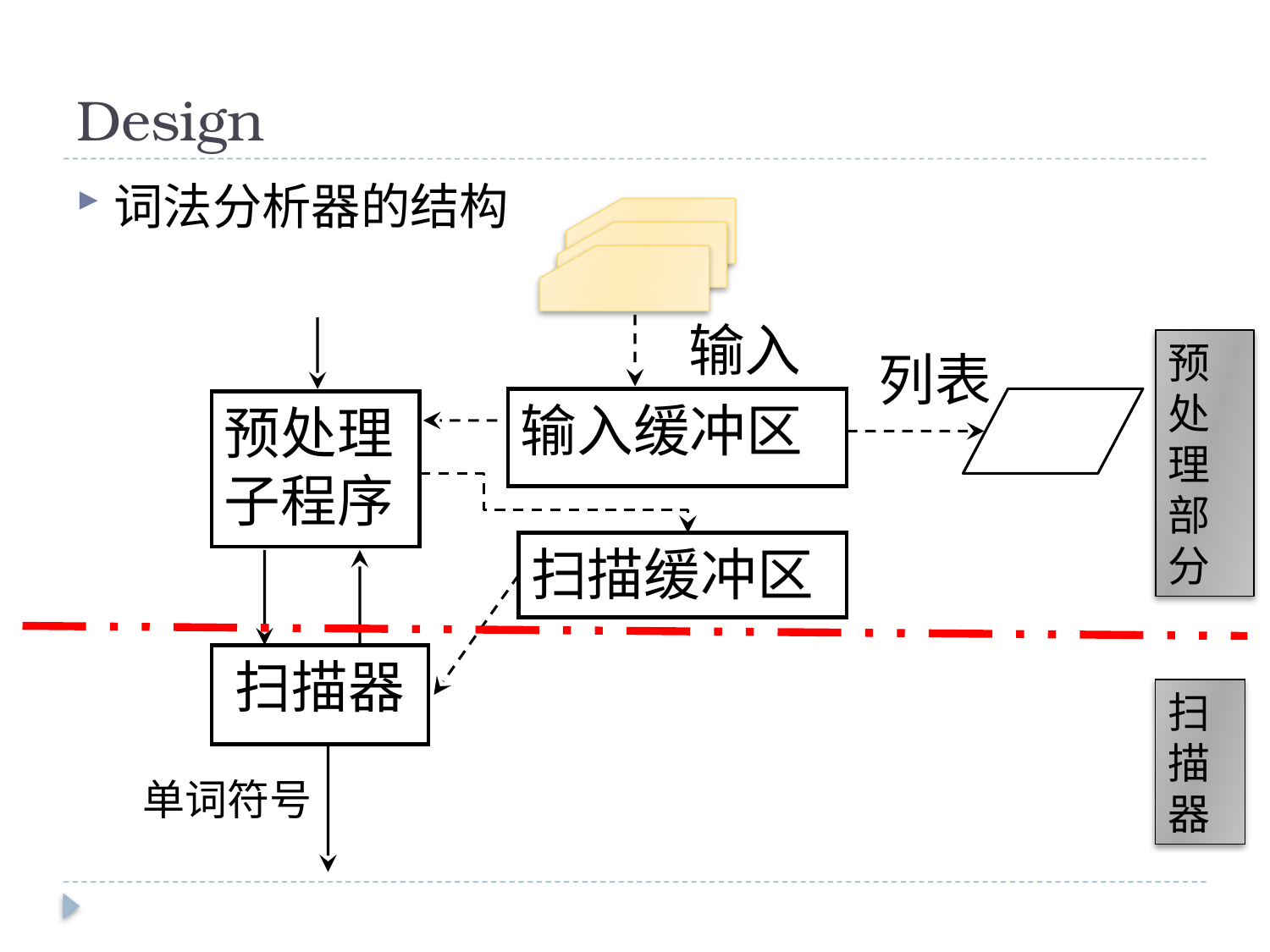

# Design
词法分析器的结构

输入

预处理部分
列表
输入缓冲区

预处理子程序

扫描缓冲区

扫描器
扫描器

单词符号